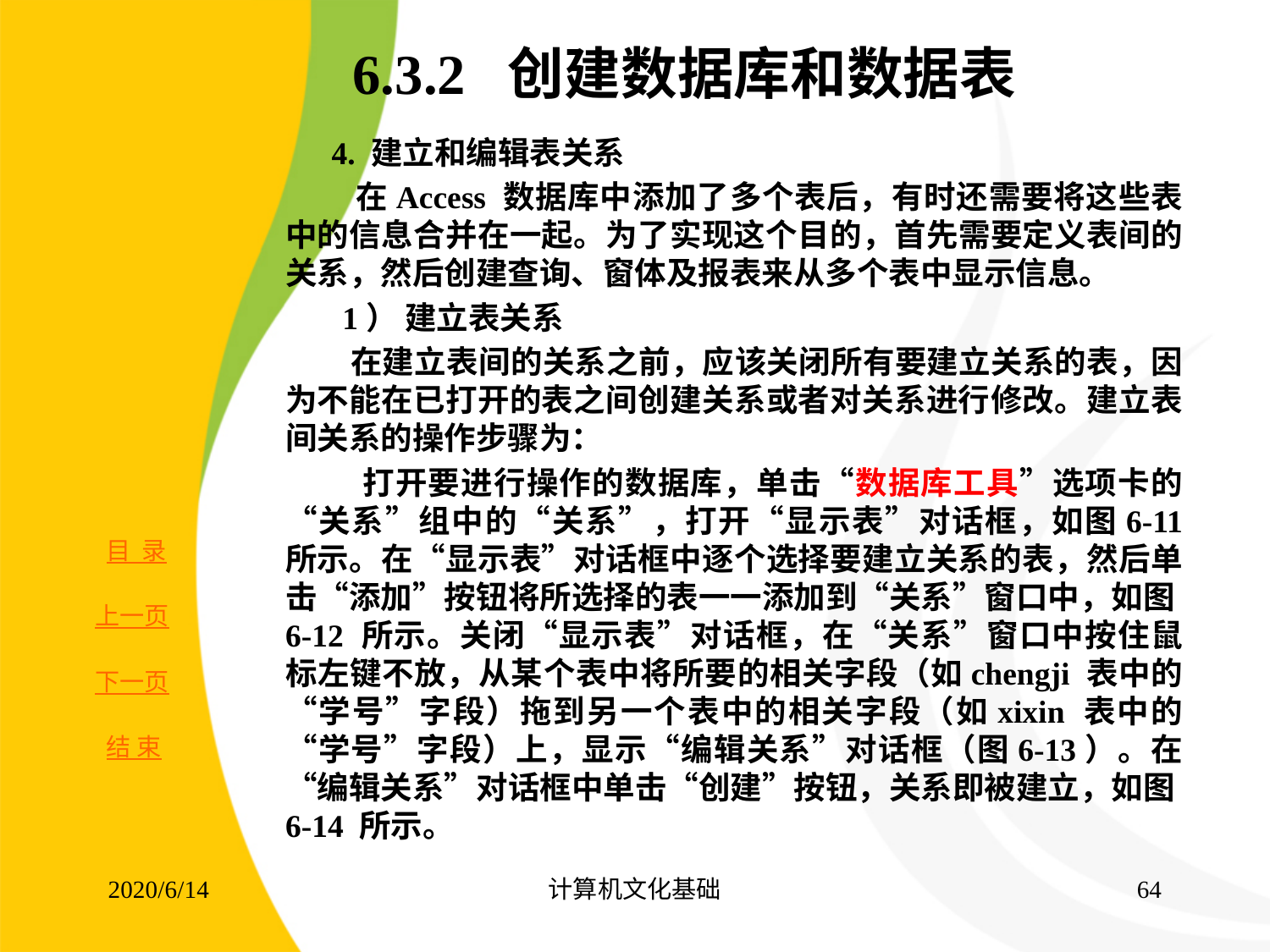

# 6.3.2  创建数据库和数据表
                      4. 建立和编辑表关系
              在Access 数据库中添加了多个表后，有时还需要将这些表中的信息合并在一起。为了实现这个目的，首先需要定义表间的关系，然后创建查询、窗体及报表来从多个表中显示信息。
             1） 建立表关系
              在建立表间的关系之前，应该关闭所有要建立关系的表，因为不能在已打开的表之间创建关系或者对关系进行修改。建立表间关系的操作步骤为：
              打开要进行操作的数据库，单击“数据库工具”选项卡的“关系”组中的“关系”，打开“显示表”对话框，如图6-11 所示。在“显示表”对话框中逐个选择要建立关系的表，然后单击“添加”按钮将所选择的表一一添加到“关系”窗口中，如图6-12 所示。关闭“显示表”对话框，在“关系”窗口中按住鼠标左键不放，从某个表中将所要的相关字段（如chengji 表中的“学号”字段）拖到另一个表中的相关字段（如xixin 表中的“学号”字段）上，显示“编辑关系”对话框（图6-13）。在“编辑关系”对话框中单击“创建”按钮，关系即被建立，如图6-14 所示。
2020/6/14
计算机文化基础
64